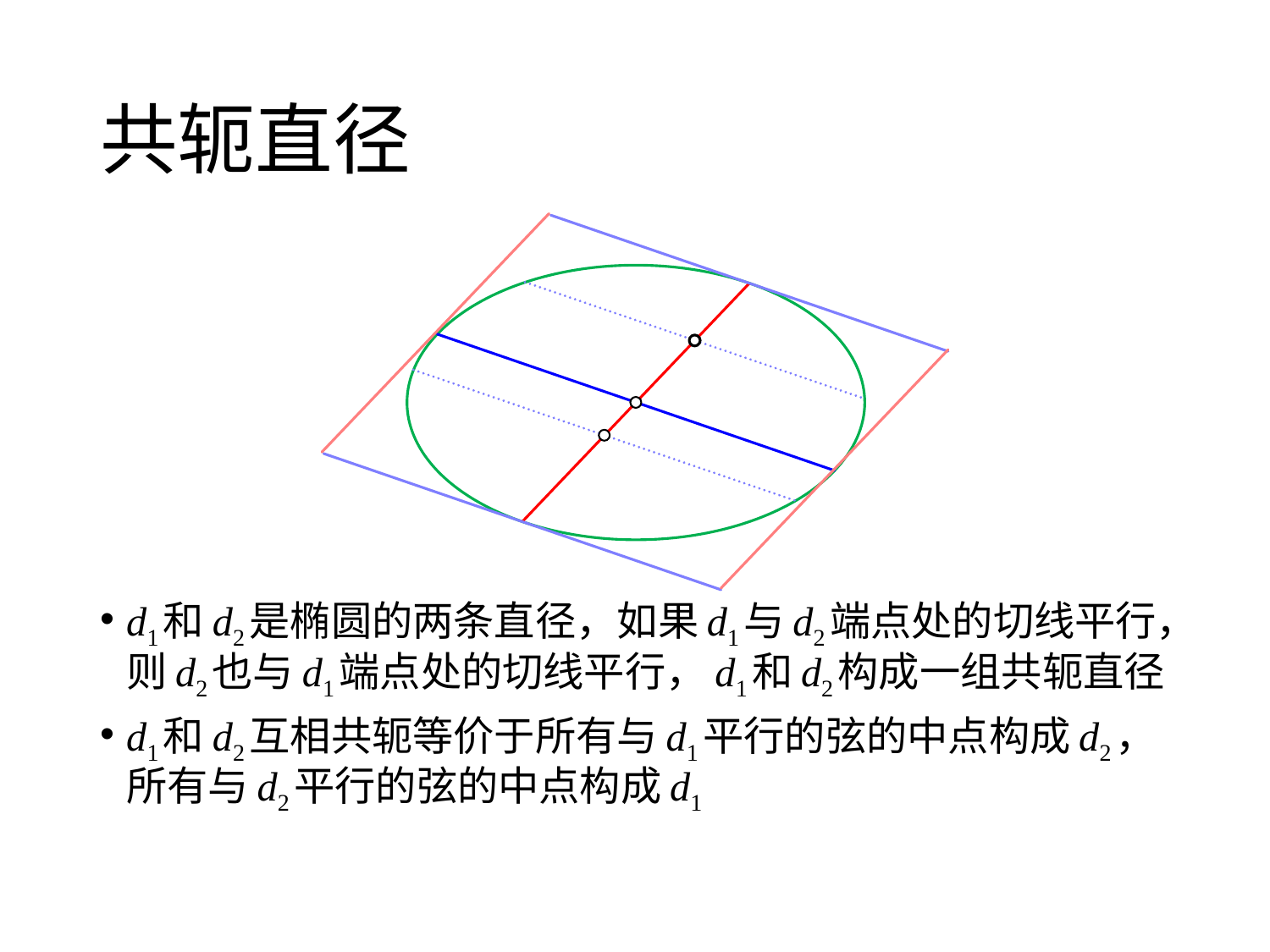

# 共轭直径

d1和d2是椭圆的两条直径，如果d1与d2端点处的切线平行，则d2也与d1端点处的切线平行，d1和d2构成一组共轭直径
d1和d2互相共轭等价于所有与d1平行的弦的中点构成d2，所有与d2平行的弦的中点构成d1